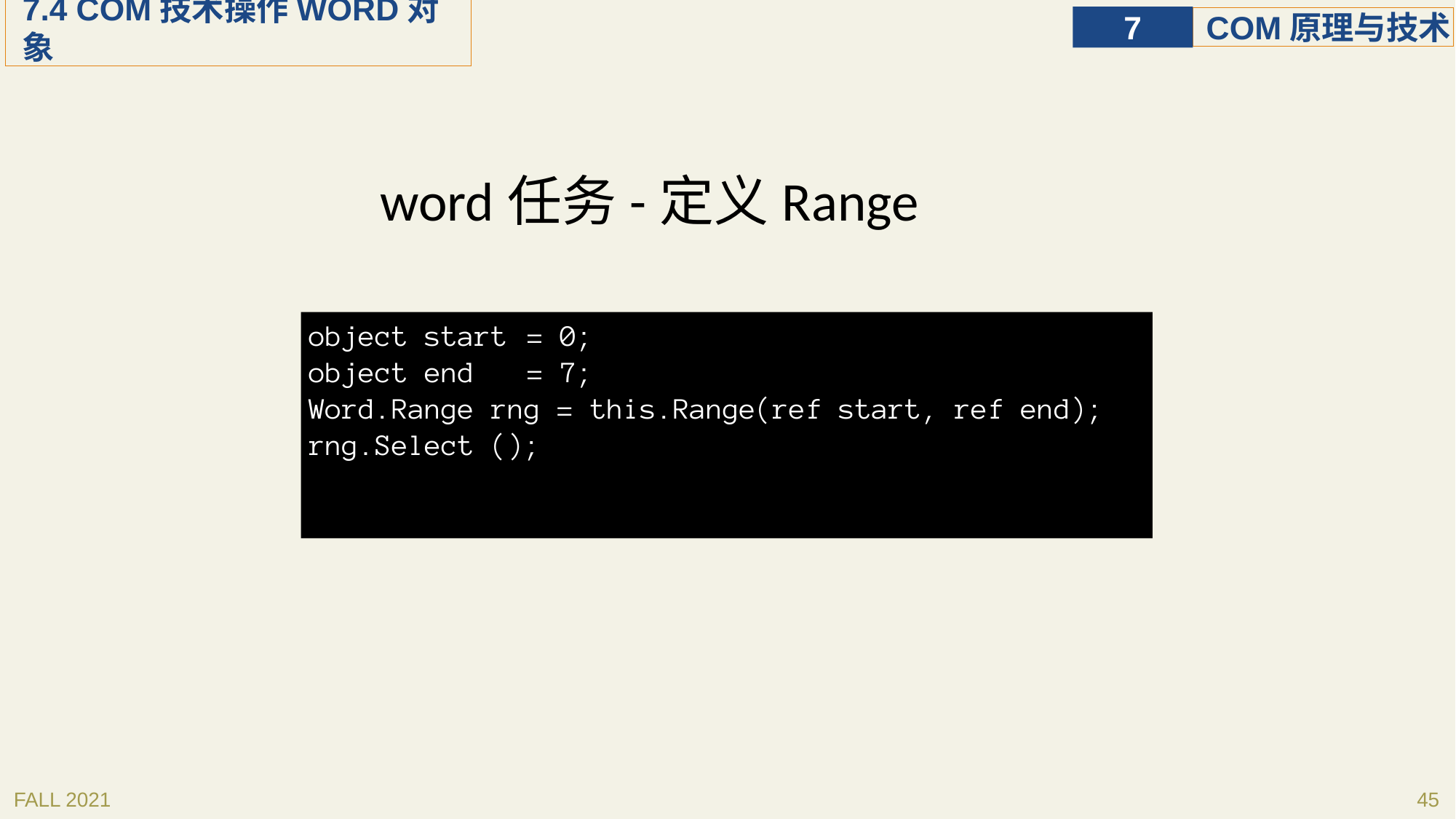

word任务-定义Range
object start	= 0;
object end	= 7;
Word.Range rng = this.Range(ref start, ref end);
rng.Select ();